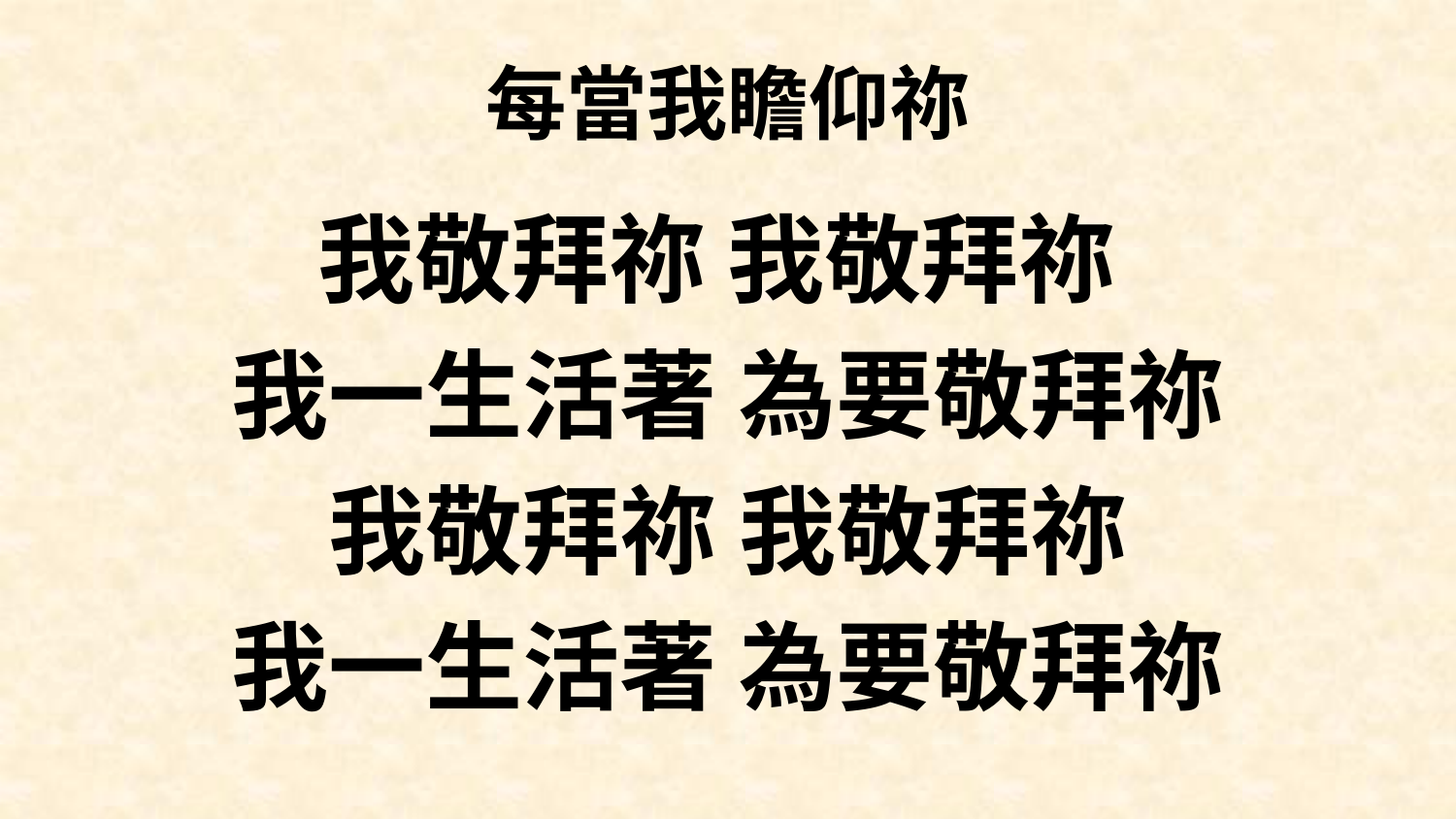

# 每當我瞻仰祢
我敬拜祢 我敬拜祢
我一生活著 為要敬拜祢
我敬拜祢 我敬拜祢
我一生活著 為要敬拜祢